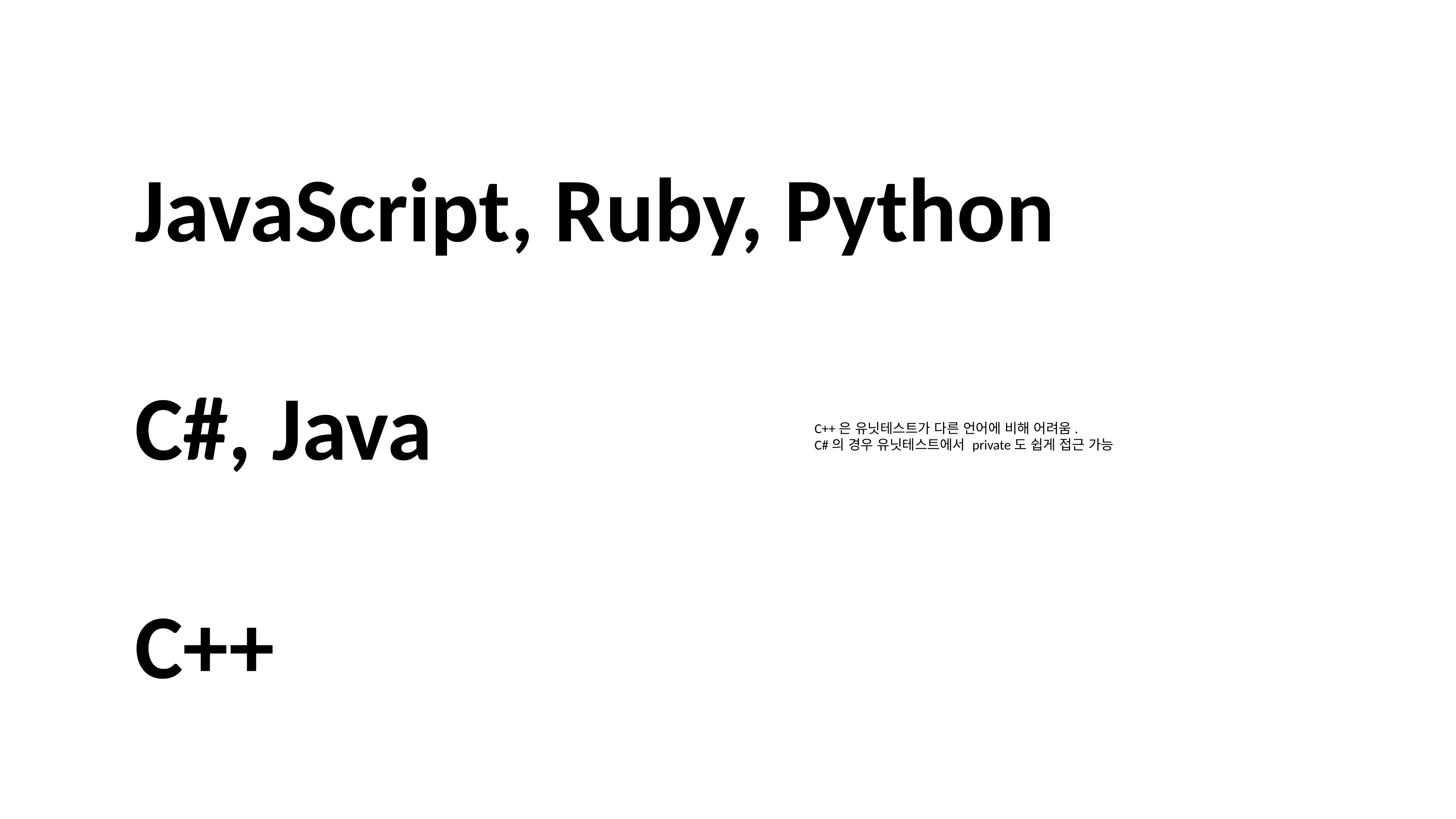

JavaScript, Ruby, Python

C#, Java

C++
C++은 유닛테스트가 다른 언어에 비해 어려움.
C#의 경우 유닛테스트에서 private도 쉽게 접근 가능